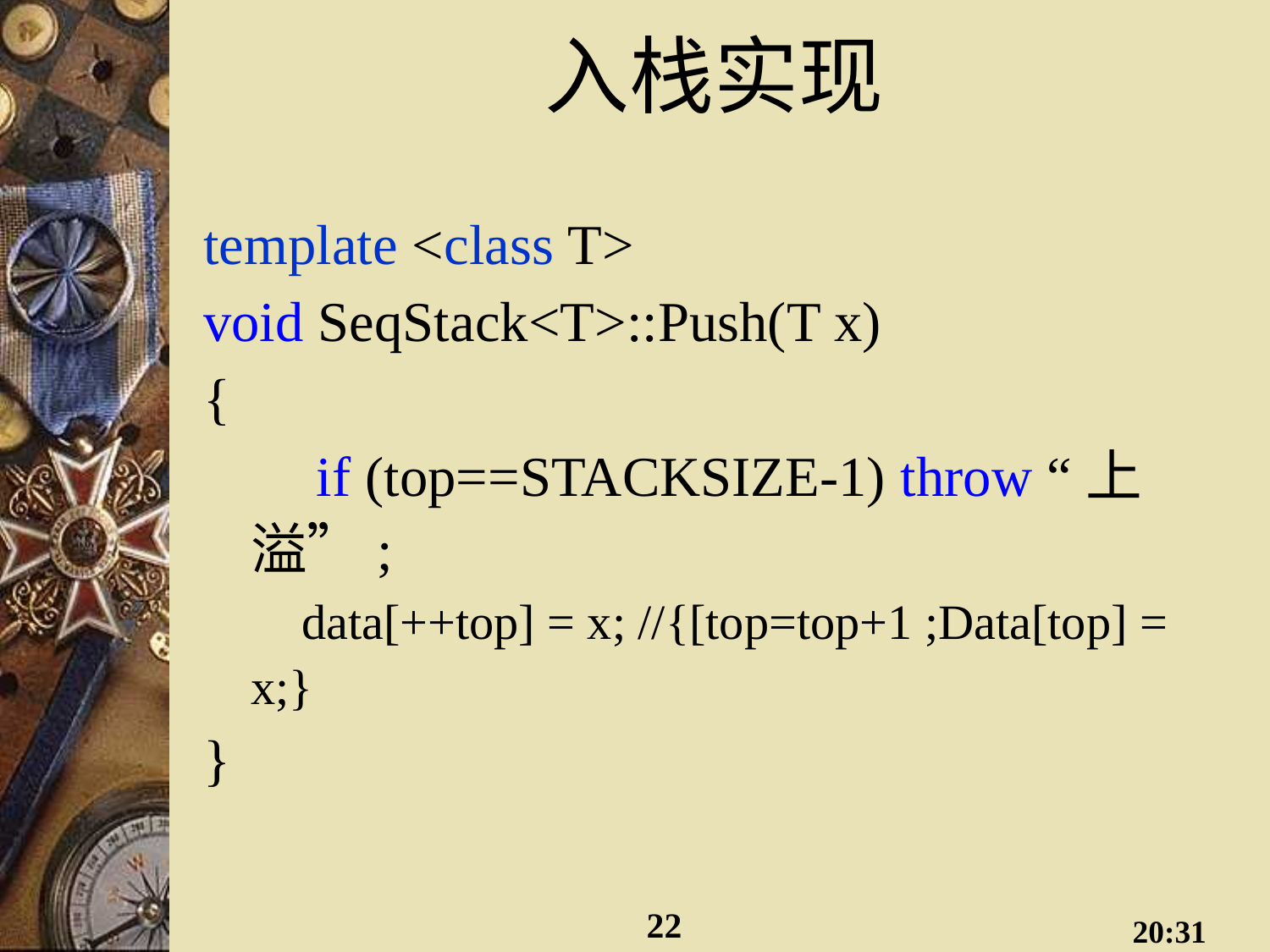

# 入栈实现
template <class T>
void SeqStack<T>::Push(T x)
{
        if (top==STACKSIZE-1) throw “上溢”;
        data[++top] = x; //{[top=top+1 ;Data[top] = x;}
}